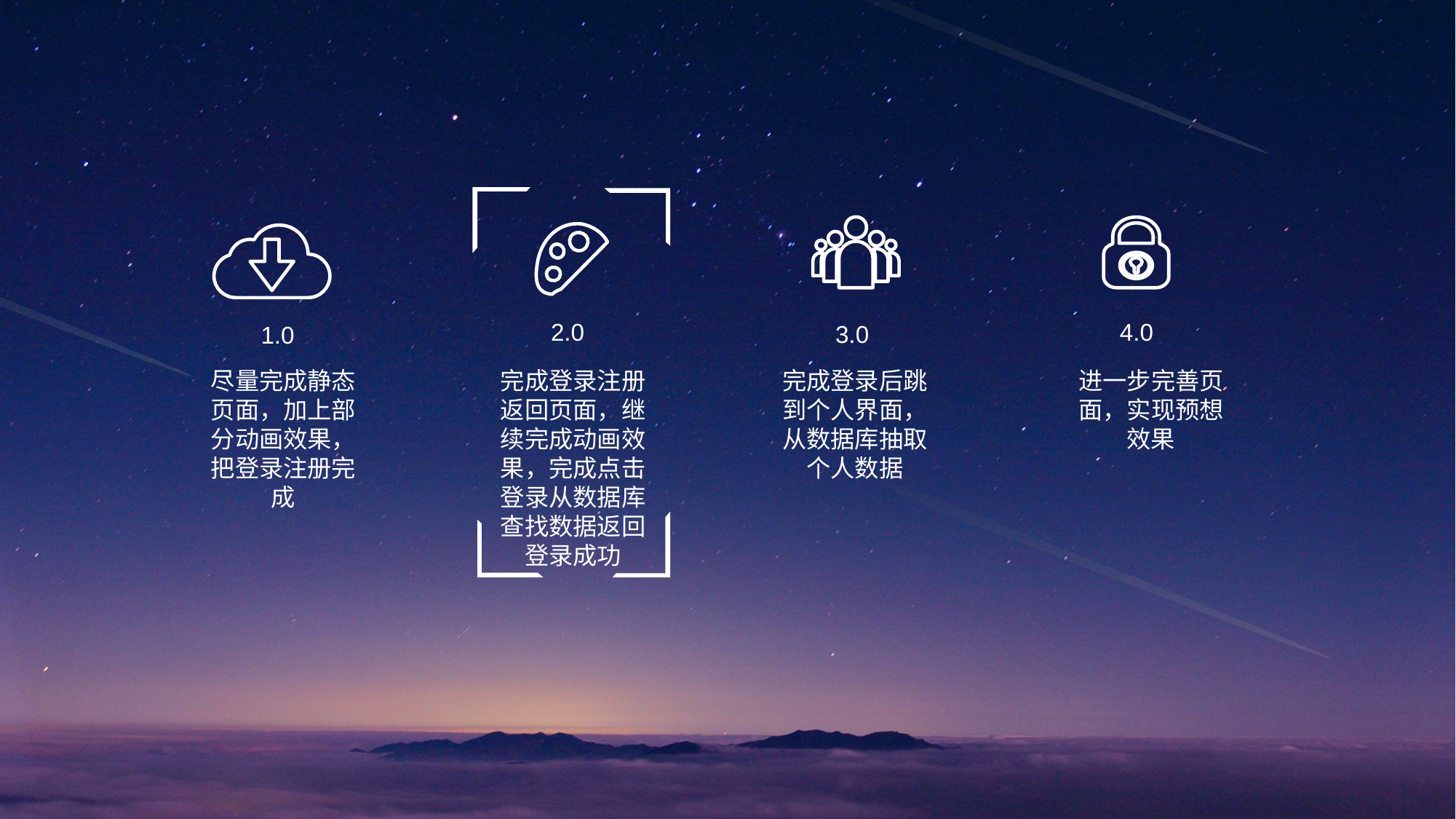

2.0
4.0

3.0
1.0

尽量完成静态页面，加上部分动画效果，把登录注册完成
完成登录后跳到个人界面，从数据库抽取个人数据
进一步完善页面，实现预想效果
完成登录注册返回页面，继续完成动画效果，完成点击登录从数据库查找数据返回登录成功